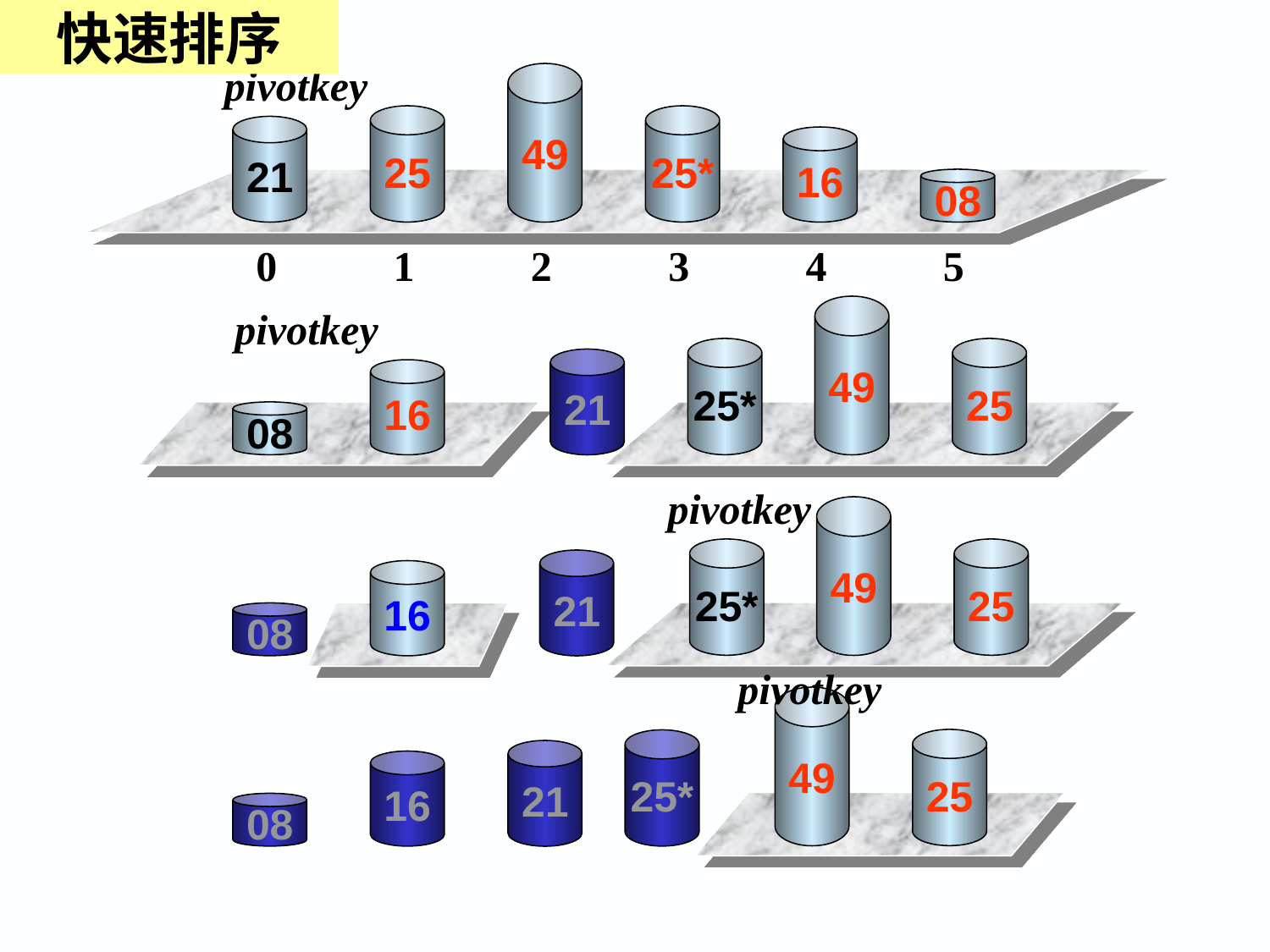

快速排序
pivotkey
49
25
25*
21
16

08
0           1           2           3           4           5
pivotkey
49
25*
25
21
16

08

pivotkey
49
25*
25
21
16

08

pivotkey
49
25
25*
21
16

08